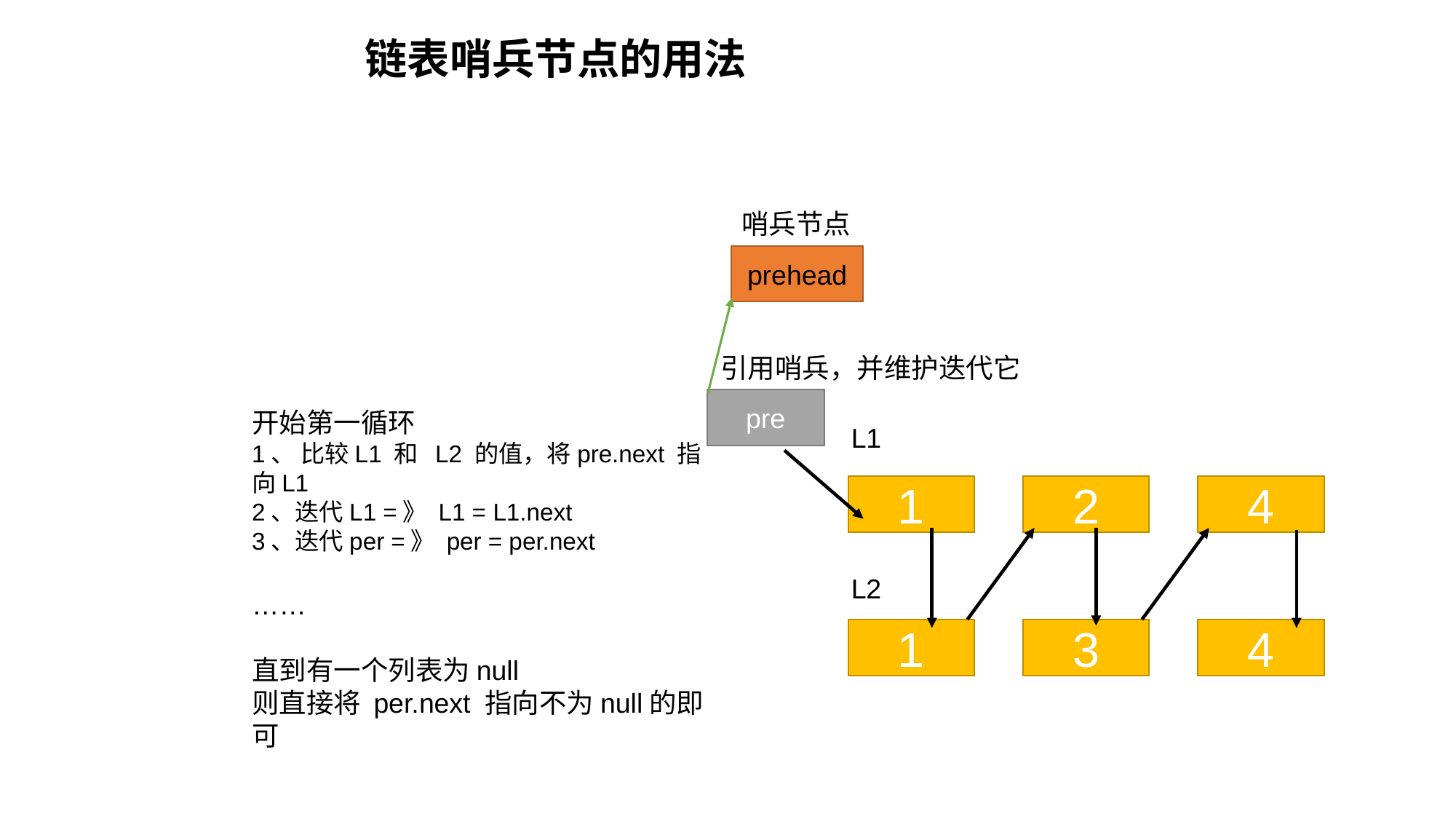

链表哨兵节点的用法
哨兵节点
prehead
引用哨兵，并维护迭代它
pre
开始第一循环
1、 比较L1 和  L2 的值，将pre.next 指向L1
2、迭代L1 =》 L1 = L1.next
3、迭代per =》 per = per.next

……

直到有一个列表为null
则直接将 per.next 指向不为null的即可
L1
1
2
4
L2
1
3
4